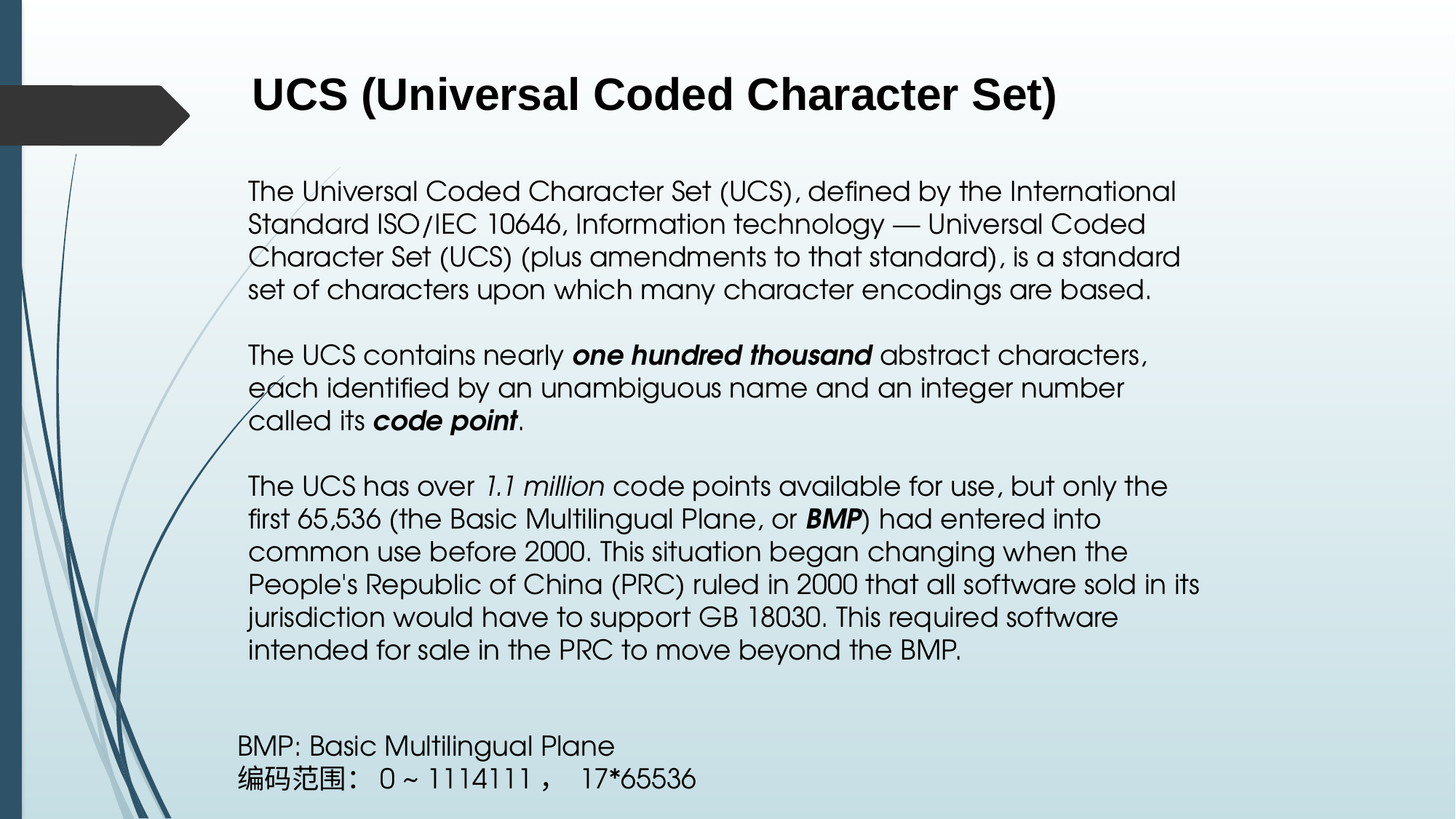

UCS (Universal Coded Character Set)
The Universal Coded Character Set (UCS), defined by the International Standard ISO/IEC 10646, Information technology — Universal Coded Character Set (UCS) (plus amendments to that standard), is a standard set of characters upon which many character encodings are based.

The UCS contains nearly one hundred thousand abstract characters, each identified by an unambiguous name and an integer number called its code point.

The UCS has over 1.1 million code points available for use, but only the first 65,536 (the Basic Multilingual Plane, or BMP) had entered into common use before 2000. This situation began changing when the People's Republic of China (PRC) ruled in 2000 that all software sold in its jurisdiction would have to support GB 18030. This required software intended for sale in the PRC to move beyond the BMP.

BMP: Basic Multilingual Plane
编码范围：0 ~ 1114111， 17*65536